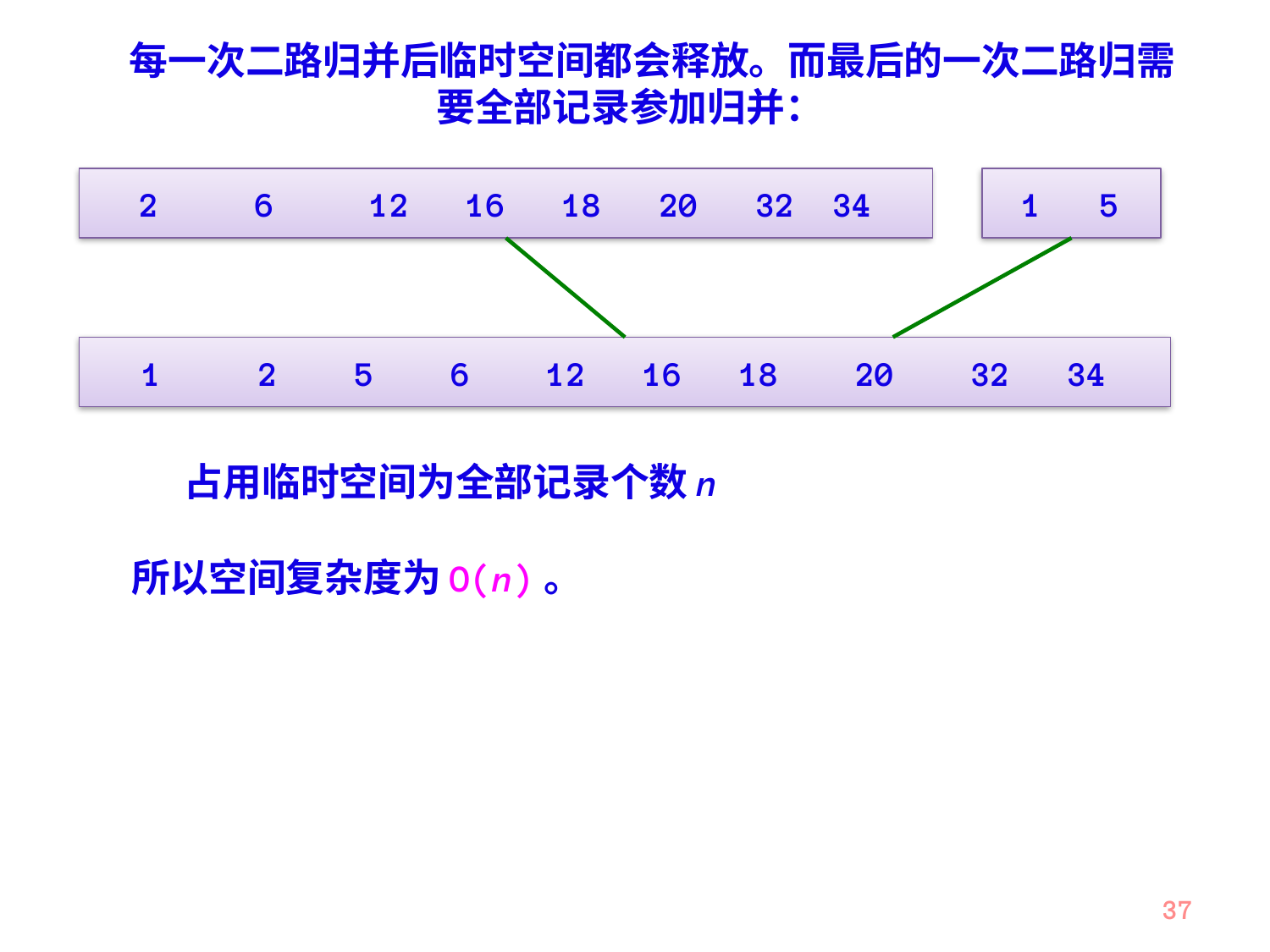

每一次二路归并后临时空间都会释放。而最后的一次二路归需要全部记录参加归并：
2     6     12   16   18   20   32  34
1   5
1     2    5    6    12   16   18    20    32   34
占用临时空间为全部记录个数n
所以空间复杂度为Ο(n)。
37